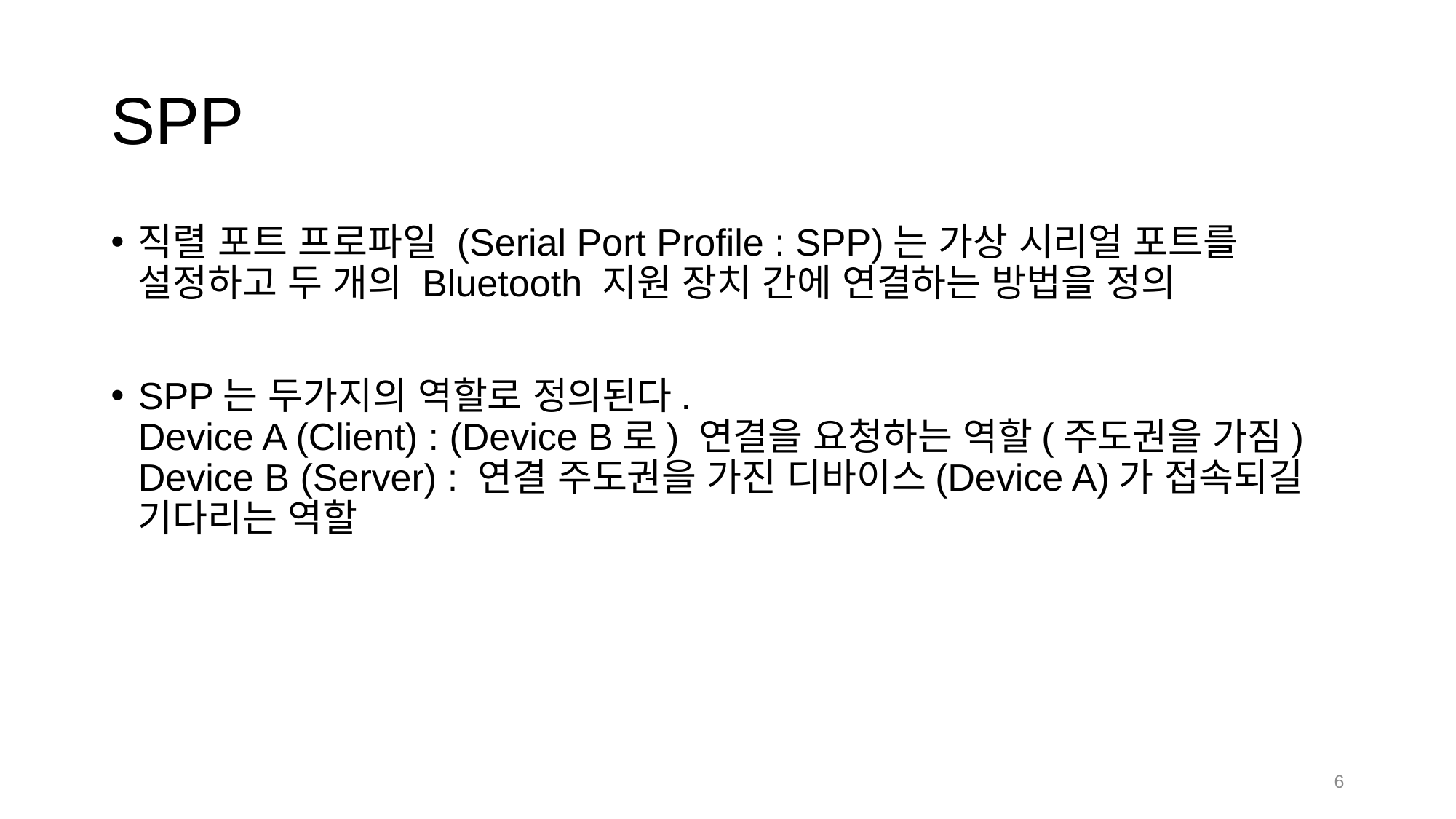

# SPP
직렬 포트 프로파일 (Serial Port Profile : SPP)는 가상 시리얼 포트를 설정하고 두 개의 Bluetooth 지원 장치 간에 연결하는 방법을 정의

SPP는 두가지의 역할로 정의된다.
Device A (Client) : (Device B로) 연결을 요청하는 역할(주도권을 가짐)
Device B (Server) : 연결 주도권을 가진 디바이스(Device A)가 접속되길 기다리는 역할
6